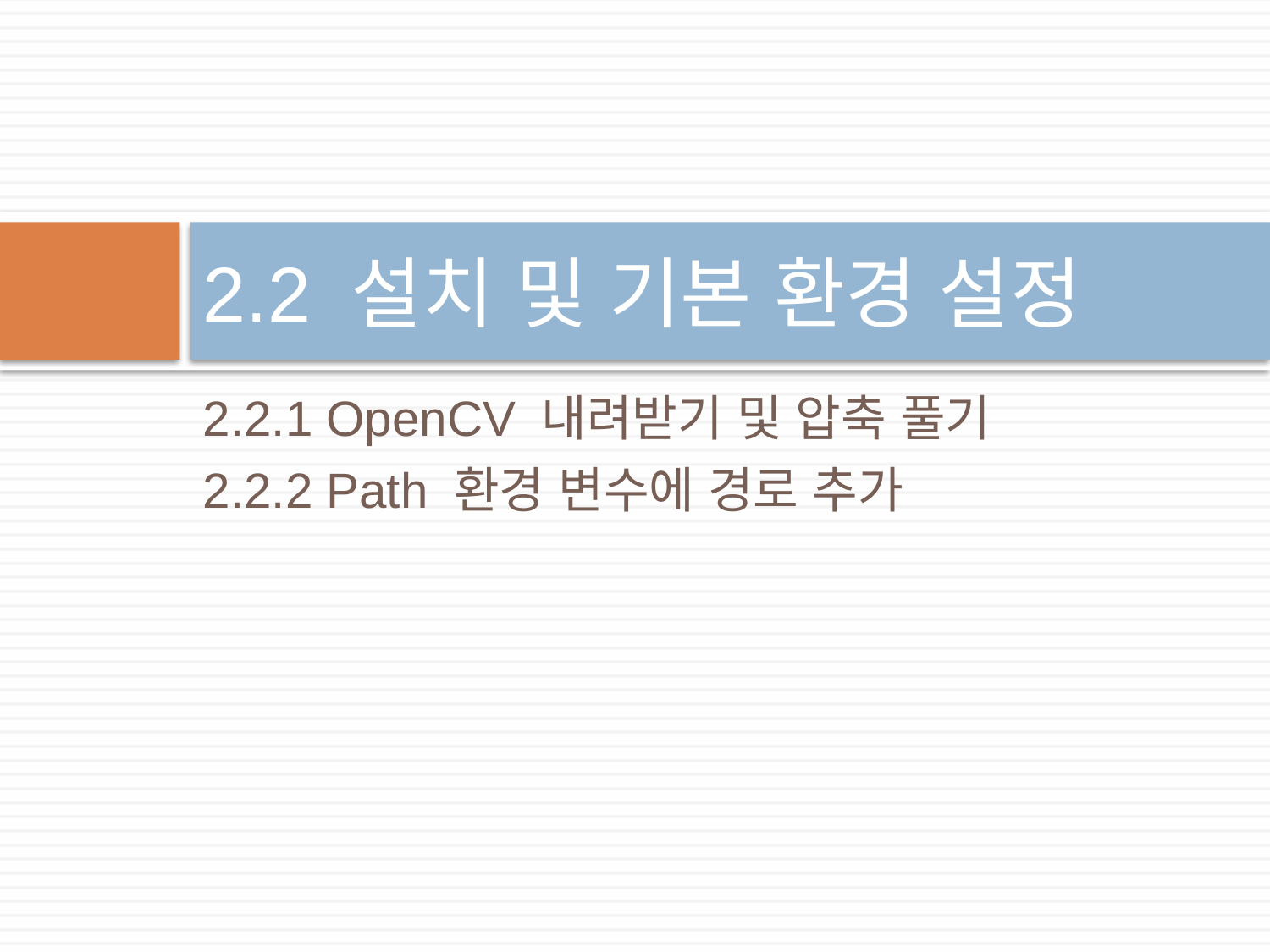

# 2.2 설치 및 기본 환경 설정
2.2.1 OpenCV 내려받기 및 압축 풀기
2.2.2 Path 환경 변수에 경로 추가